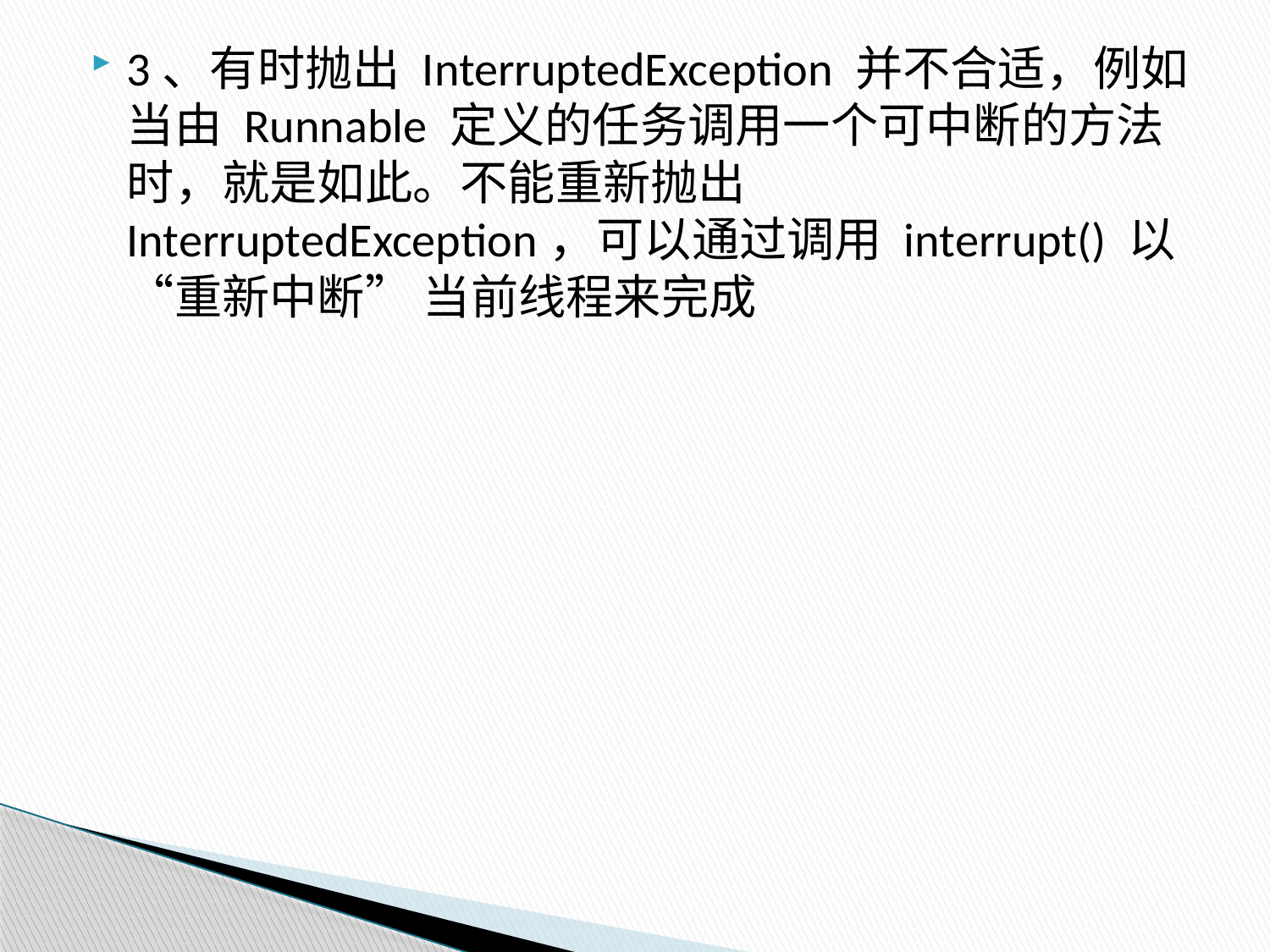

3、有时抛出 InterruptedException 并不合适，例如当由 Runnable 定义的任务调用一个可中断的方法时，就是如此。不能重新抛出 InterruptedException，可以通过调用 interrupt() 以 “重新中断” 当前线程来完成